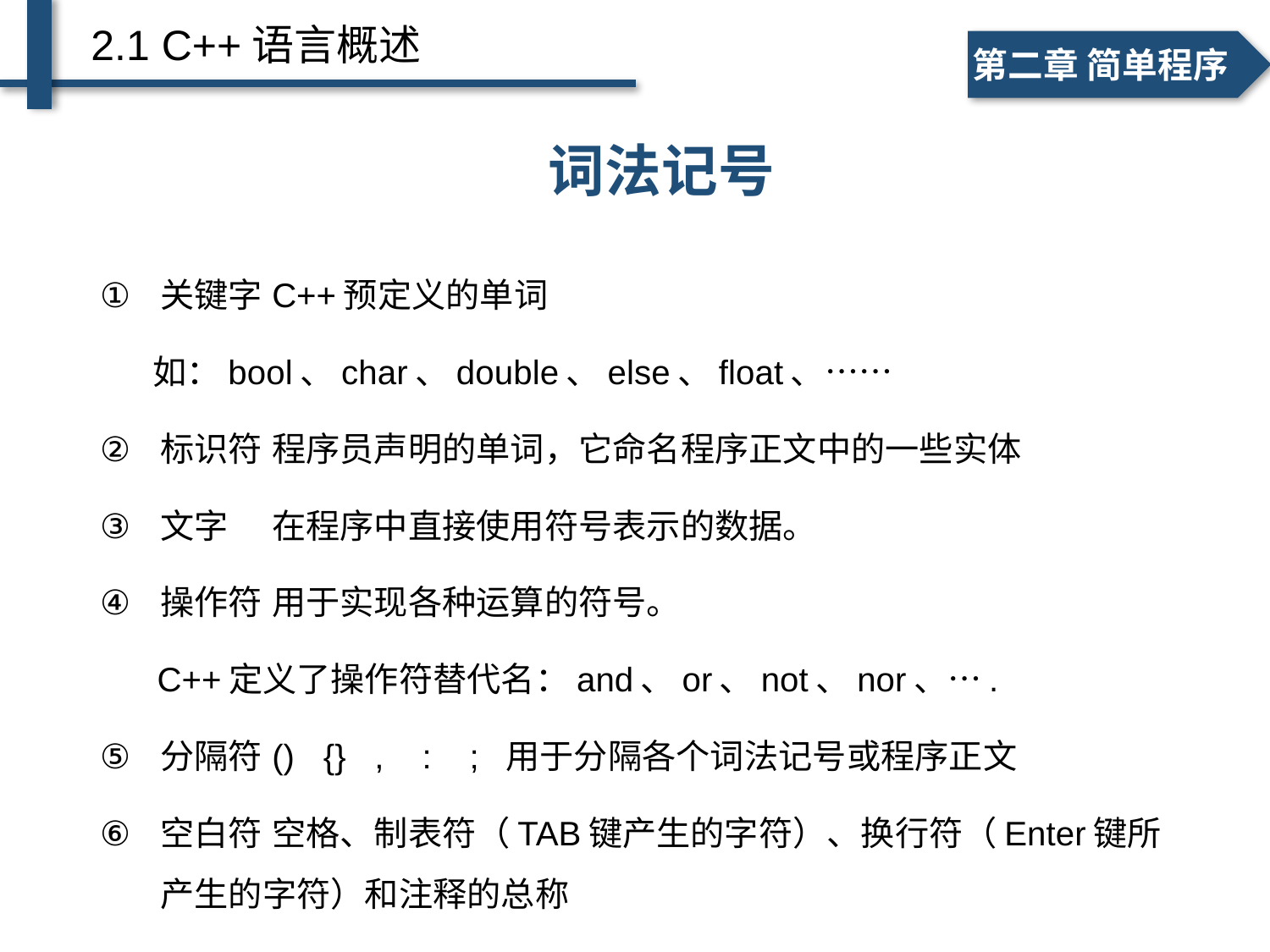

2.1 C++语言概述
一、个人简介
二、学术成绩

第二章 简单程序

词法记号
关键字	C++预定义的单词
      如：bool、char、double、else、float、……
标识符	程序员声明的单词，它命名程序正文中的一些实体
文字 		在程序中直接使用符号表示的数据。
操作符	用于实现各种运算的符号。
      C++定义了操作符替代名：and、or、not、nor、….
分隔符 	()   {}   ,    :    ;  用于分隔各个词法记号或程序正文
空白符	空格、制表符（TAB键产生的字符）、换行符（Enter键所产生的字符）和注释的总称

8